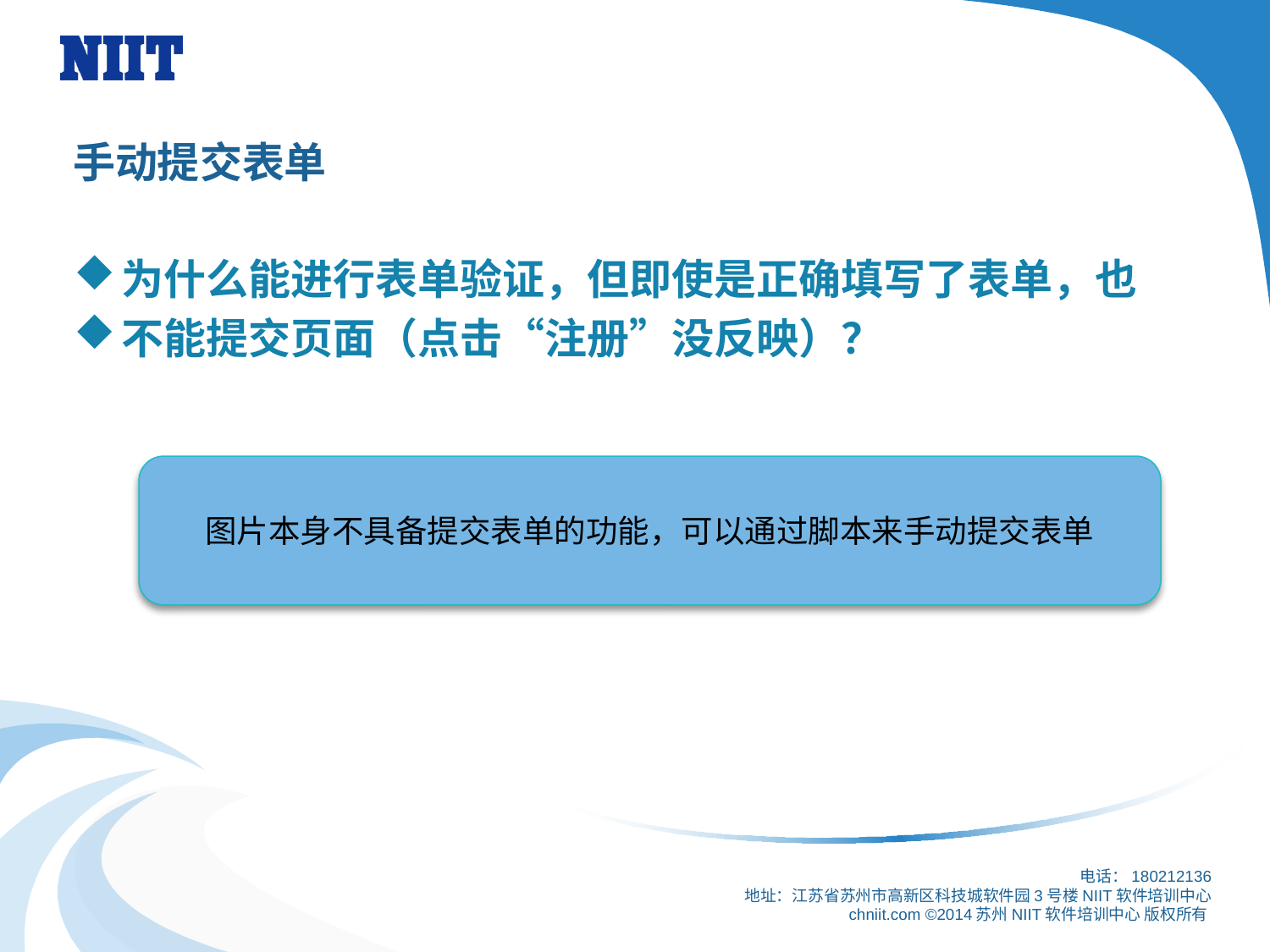

# 手动提交表单
为什么能进行表单验证，但即使是正确填写了表单，也
不能提交页面（点击“注册”没反映）？

图片本身不具备提交表单的功能，可以通过脚本来手动提交表单